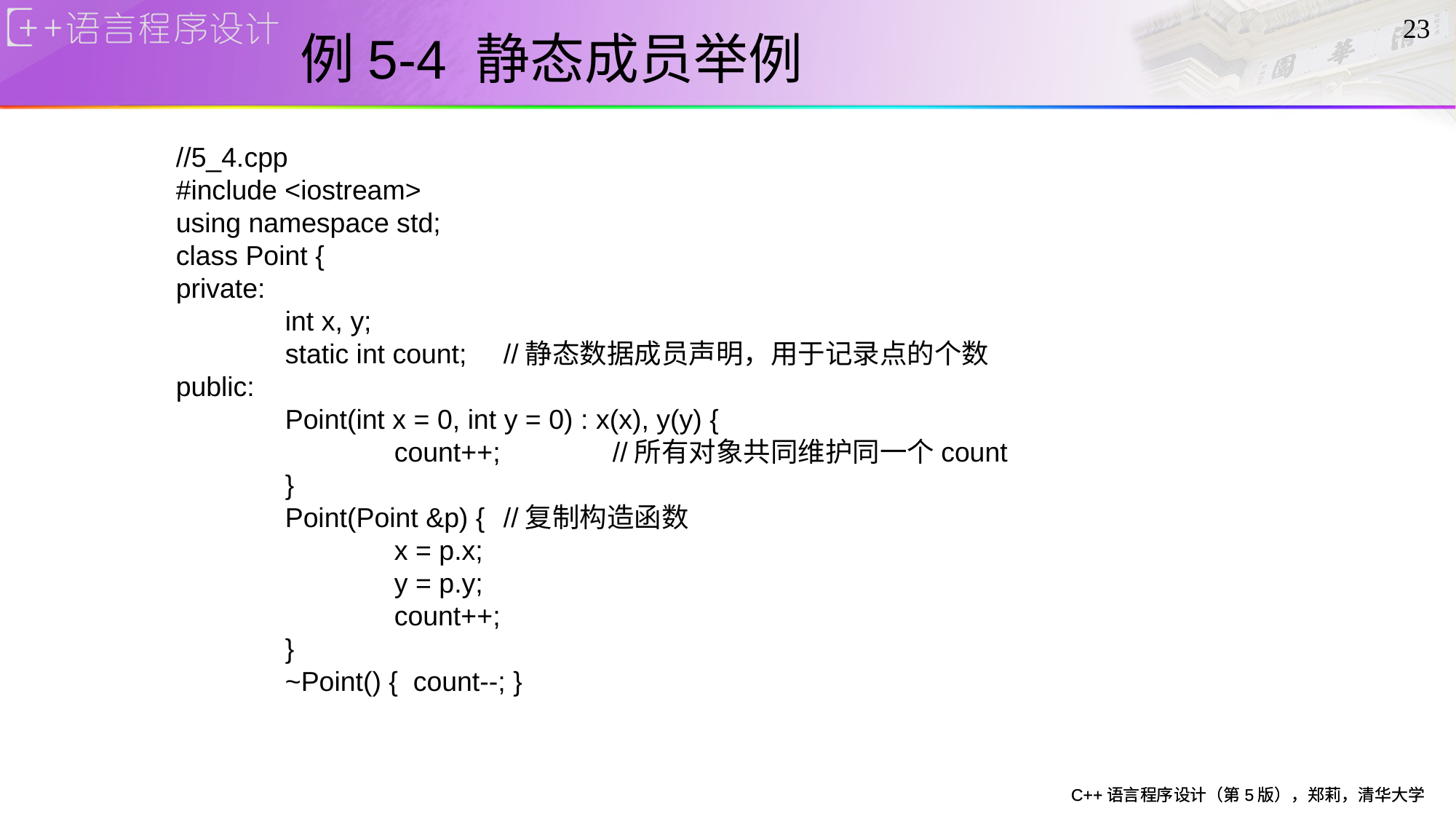

# 例5-4 静态成员举例
23
//5_4.cpp
#include <iostream>
using namespace std;
class Point {
private:
	int x, y;
	static int count;	//静态数据成员声明，用于记录点的个数
public:
	Point(int x = 0, int y = 0) : x(x), y(y) {
		count++; 	//所有对象共同维护同一个count
	}
	Point(Point &p) {	//复制构造函数
		x = p.x;
		y = p.y;
		count++;
	}
	~Point() {  count--; }